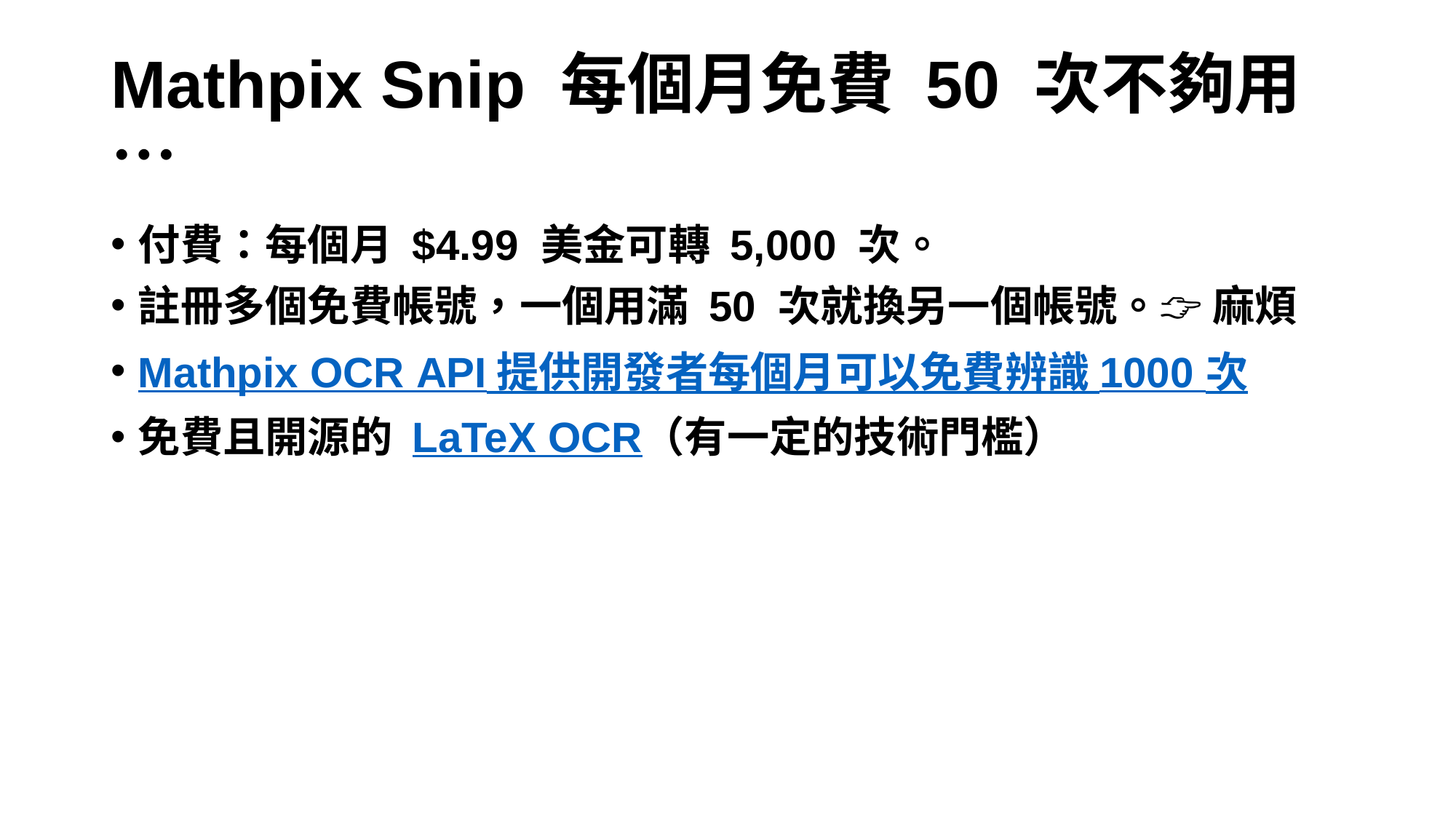

# Mathpix Snip 每個月免費 50 次不夠用…
付費：每個月 $4.99 美金可轉 5,000 次。
註冊多個免費帳號，一個用滿 50 次就換另一個帳號。👉 麻煩
Mathpix OCR API 提供開發者每個月可以免費辨識 1000 次
免費且開源的 LaTeX OCR（有一定的技術門檻）